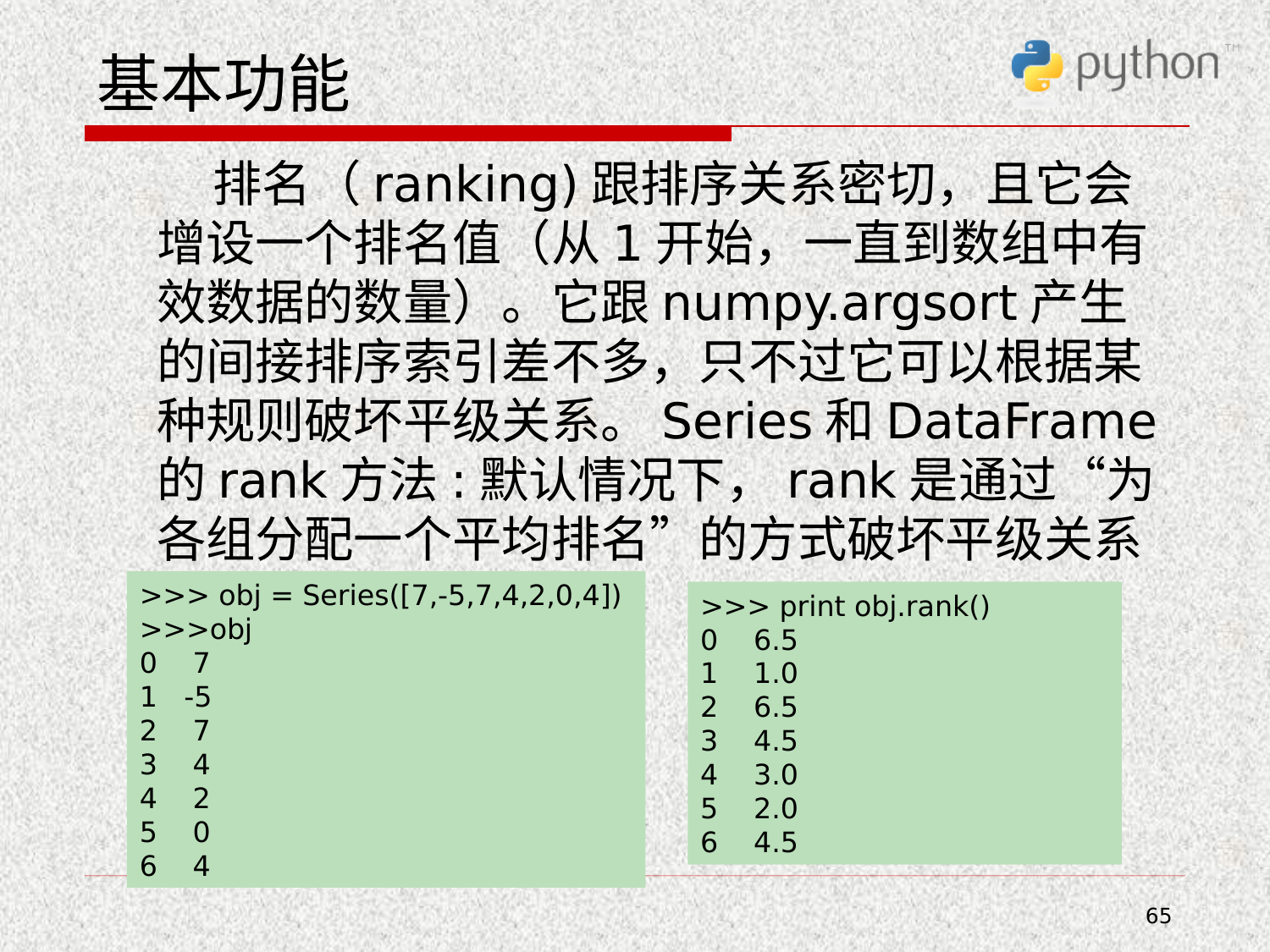

# 基本功能
          排名（ranking)跟排序关系密切，且它会增设一个排名值（从1开始，一直到数组中有 效数据的数量）。它跟numpy.argsort产生的间接排序索引差不多，只不过它可以根据某种规则破坏平级关系。Series和DataFrame的rank方法:默认情况下，rank是通过“为各组分配一个平均排名”的方式破坏平级关系的：

>>> obj = Series([7,-5,7,4,2,0,4])
>>>obj
0    7
1   -5
2    7
3    4
4    2
5    0
6    4
>>> print obj.rank()
0    6.5
1    1.0
2    6.5
3    4.5
4    3.0
5    2.0
6    4.5
65